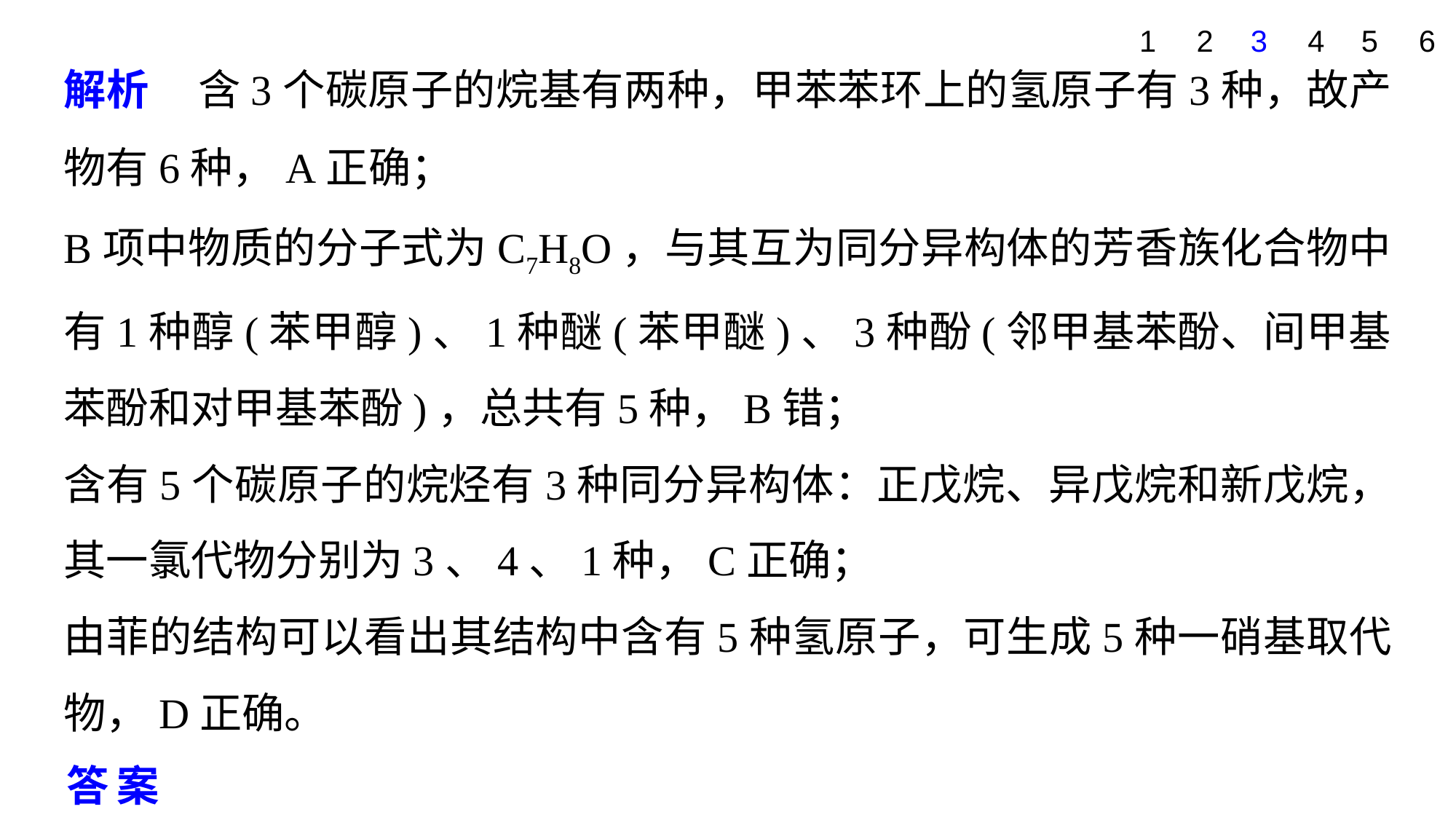

5
6
1
2
3
4
解析　含3个碳原子的烷基有两种，甲苯苯环上的氢原子有3种，故产物有6种，A正确；
B项中物质的分子式为C7H8O，与其互为同分异构体的芳香族化合物中有1种醇(苯甲醇)、1种醚(苯甲醚)、3种酚(邻甲基苯酚、间甲基苯酚和对甲基苯酚)，总共有5种，B错；
含有5个碳原子的烷烃有3种同分异构体：正戊烷、异戊烷和新戊烷，其一氯代物分别为3、4、1种，C正确；
由菲的结构可以看出其结构中含有5种氢原子，可生成5种一硝基取代物，D正确。
答案　B